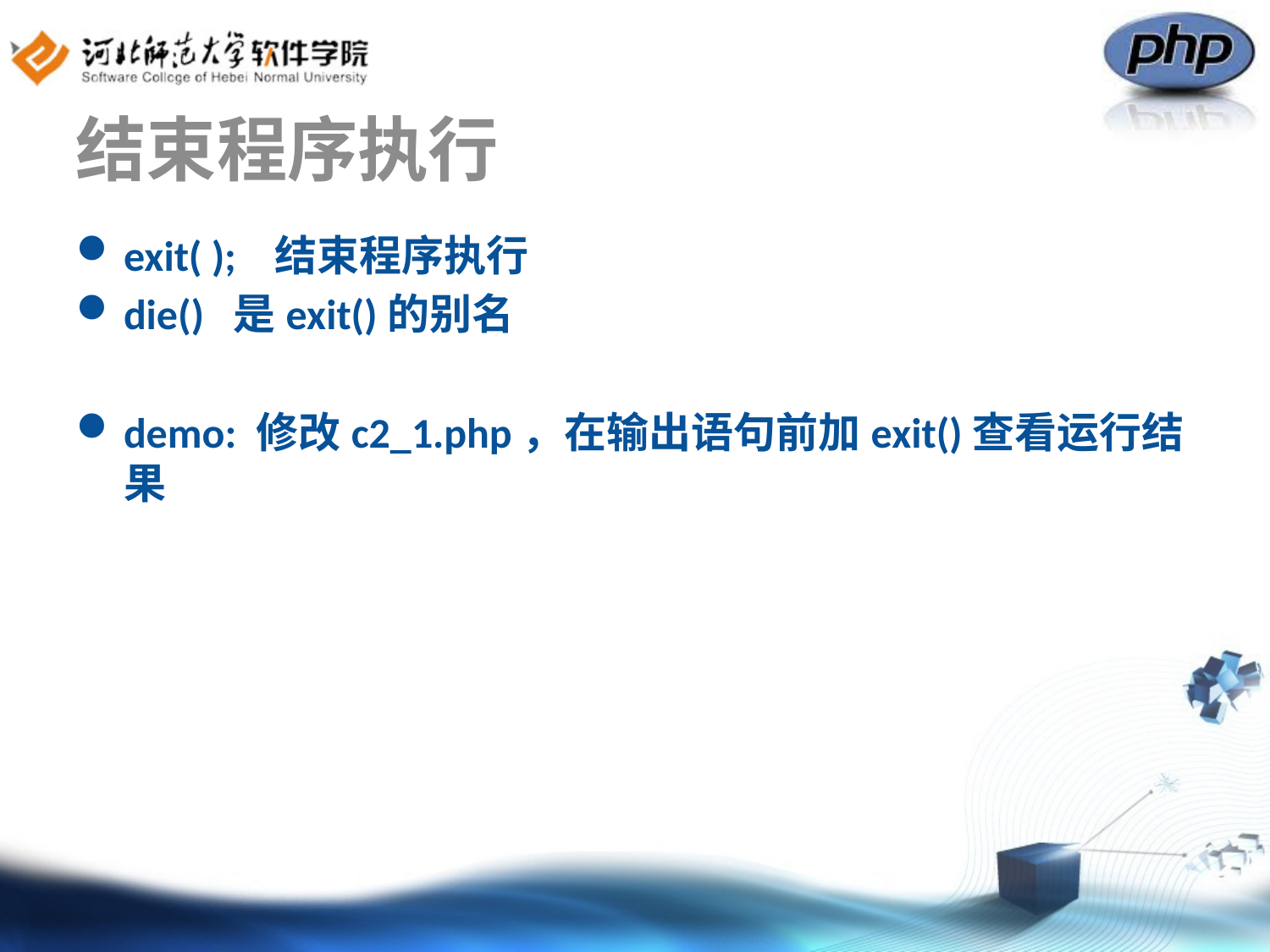

# 结束程序执行
exit( );   结束程序执行
die()  是exit()的别名

demo: 修改c2_1.php，在输出语句前加exit()查看运行结果